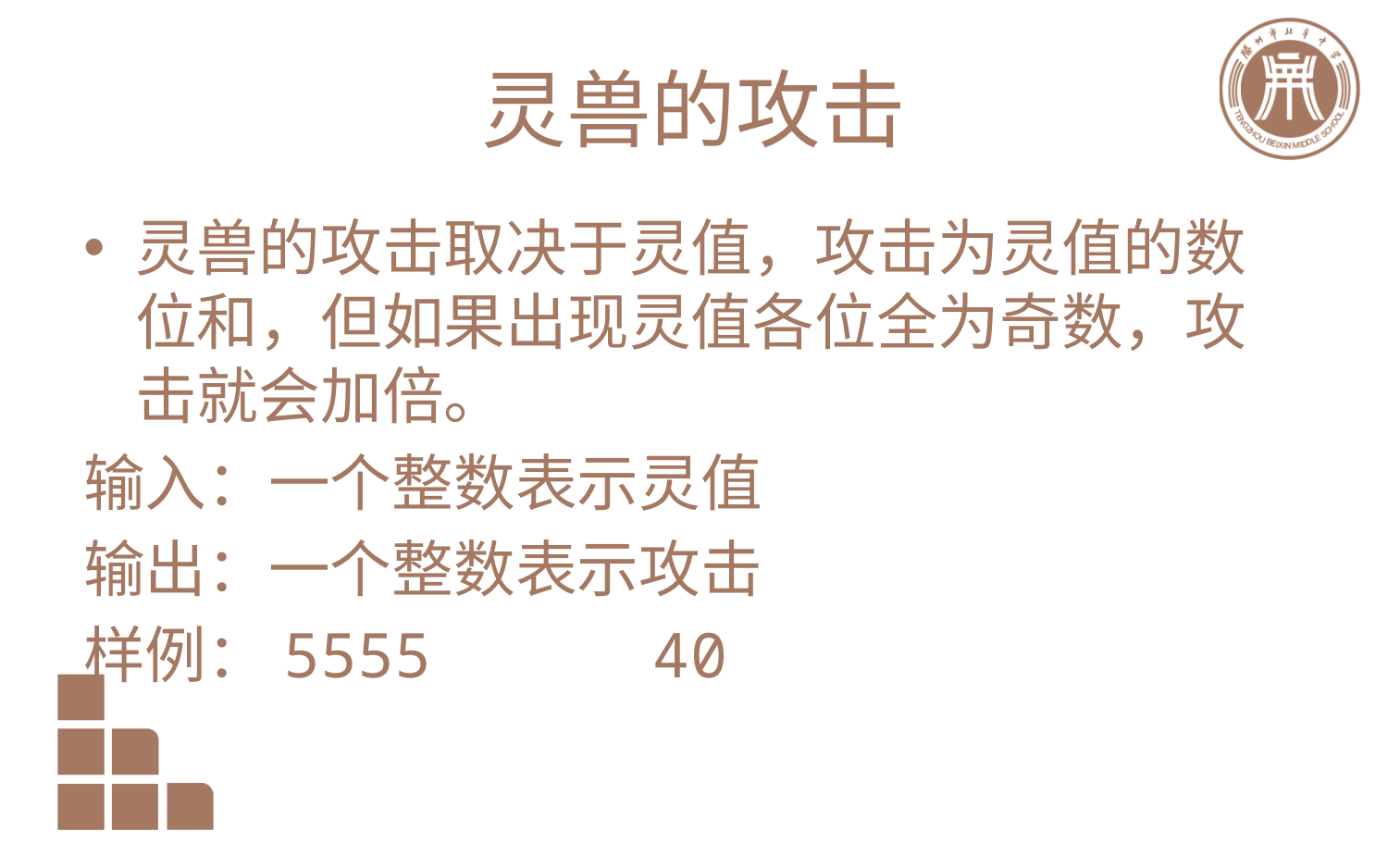

# 灵兽的攻击
灵兽的攻击取决于灵值，攻击为灵值的数位和，但如果出现灵值各位全为奇数，攻击就会加倍。
输入：一个整数表示灵值
输出：一个整数表示攻击
样例：5555      40